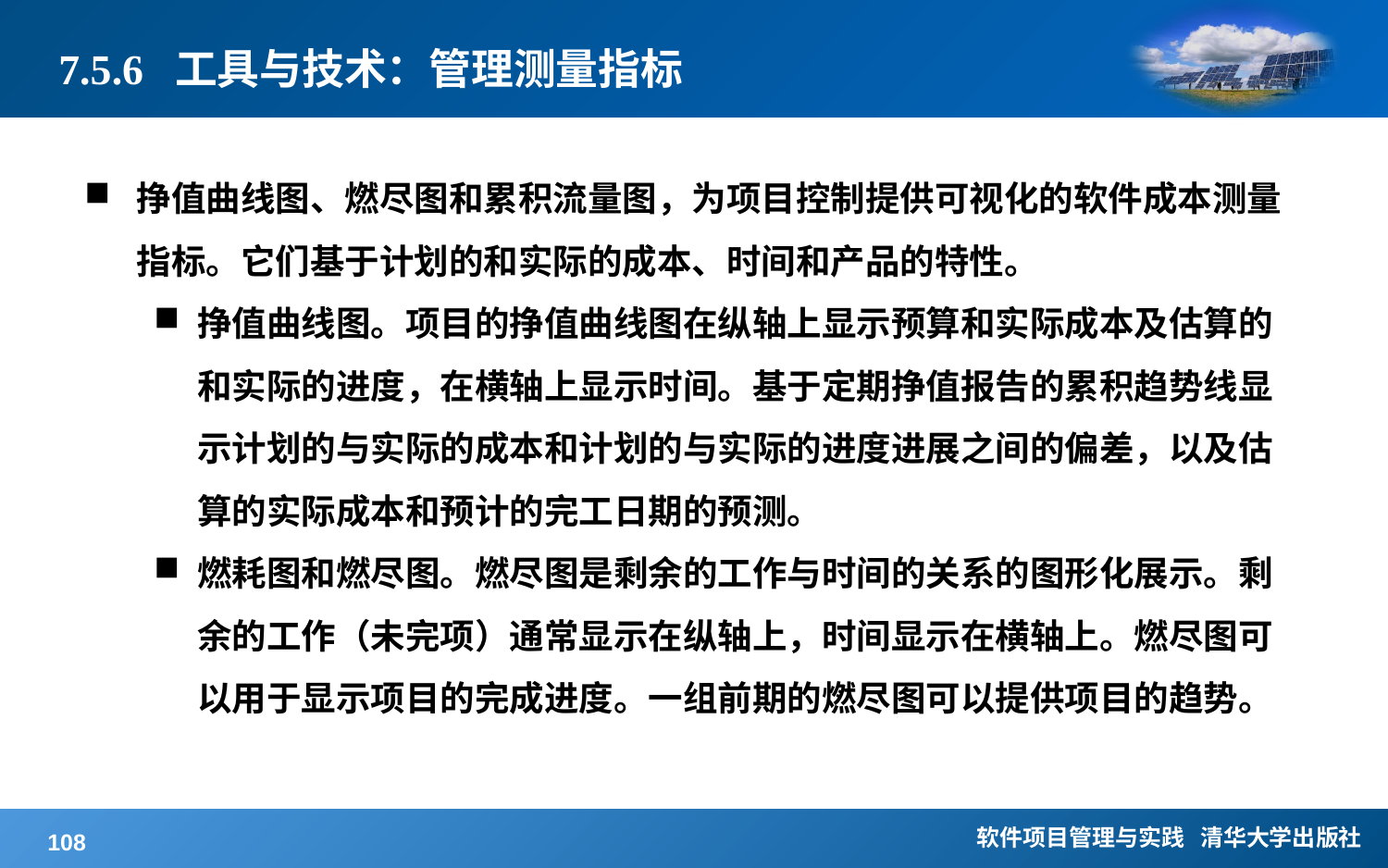

# 7.5.6  工具与技术：管理测量指标
挣值曲线图、燃尽图和累积流量图，为项目控制提供可视化的软件成本测量指标。它们基于计划的和实际的成本、时间和产品的特性。
挣值曲线图。项目的挣值曲线图在纵轴上显示预算和实际成本及估算的和实际的进度，在横轴上显示时间。基于定期挣值报告的累积趋势线显示计划的与实际的成本和计划的与实际的进度进展之间的偏差，以及估算的实际成本和预计的完工日期的预测。
燃耗图和燃尽图。燃尽图是剩余的工作与时间的关系的图形化展示。剩余的工作（未完项）通常显示在纵轴上，时间显示在横轴上。燃尽图可以用于显示项目的完成进度。一组前期的燃尽图可以提供项目的趋势。